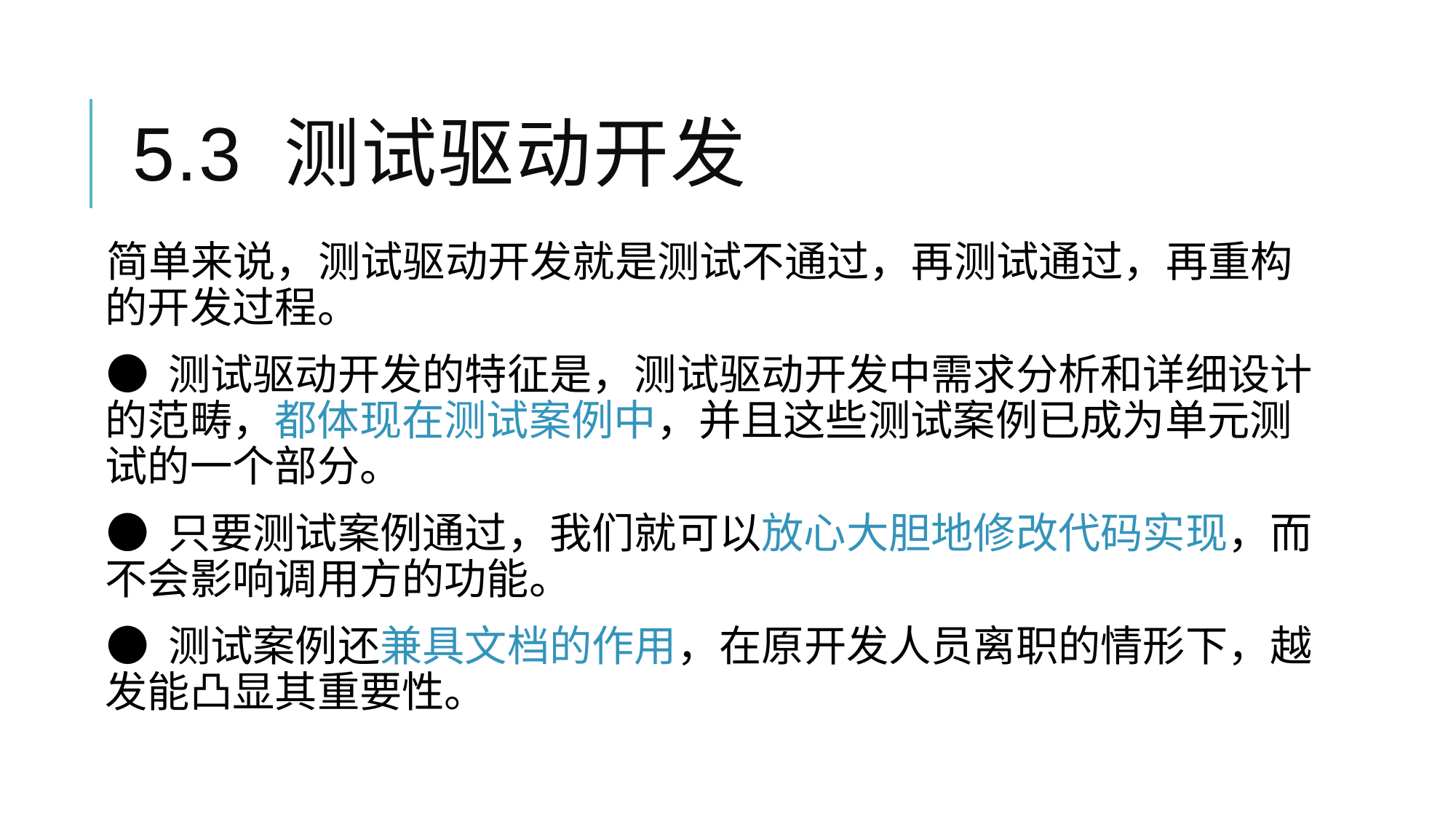

# 5.3 测试驱动开发
简单来说，测试驱动开发就是测试不通过，再测试通过，再重构的开发过程。
● 测试驱动开发的特征是，测试驱动开发中需求分析和详细设计的范畴，都体现在测试案例中，并且这些测试案例已成为单元测试的一个部分。
● 只要测试案例通过，我们就可以放心大胆地修改代码实现，而不会影响调用方的功能。
● 测试案例还兼具文档的作用，在原开发人员离职的情形下，越发能凸显其重要性。